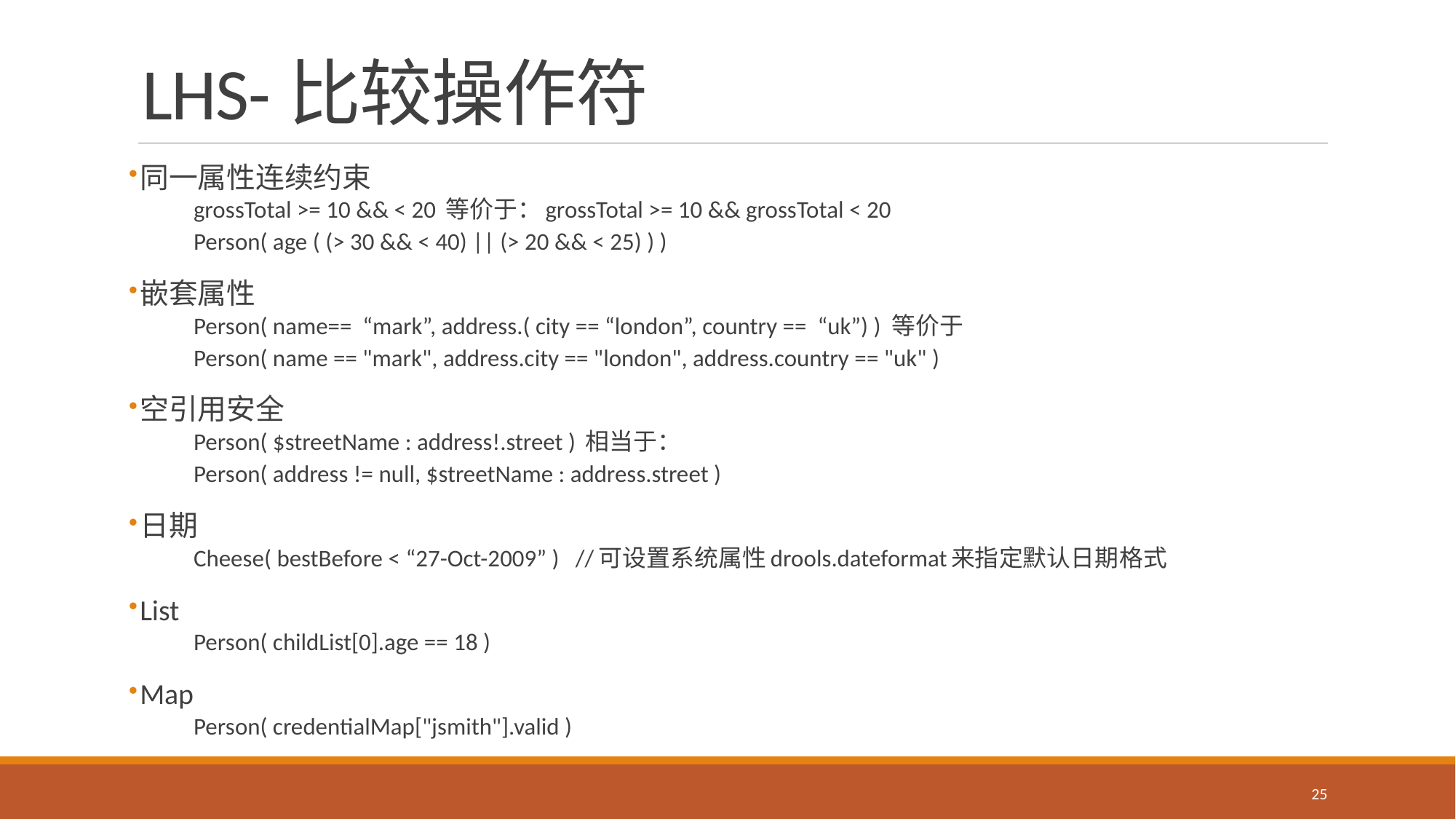

# LHS-比较操作符
同一属性连续约束
	grossTotal >= 10 && < 20 等价于：grossTotal >= 10 && grossTotal < 20
	Person( age ( (> 30 && < 40) || (> 20 && < 25) ) )
嵌套属性
	Person( name==  “mark”, address.( city == “london”, country ==  “uk”) ) 等价于
	Person( name == "mark", address.city == "london", address.country == "uk" )
空引用安全
	Person( $streetName : address!.street ) 相当于：
	Person( address != null, $streetName : address.street )
日期
	Cheese( bestBefore < “27-Oct-2009” )   //可设置系统属性drools.dateformat来指定默认日期格式
List
	Person( childList[0].age == 18 )
Map
	Person( credentialMap["jsmith"].valid )

25